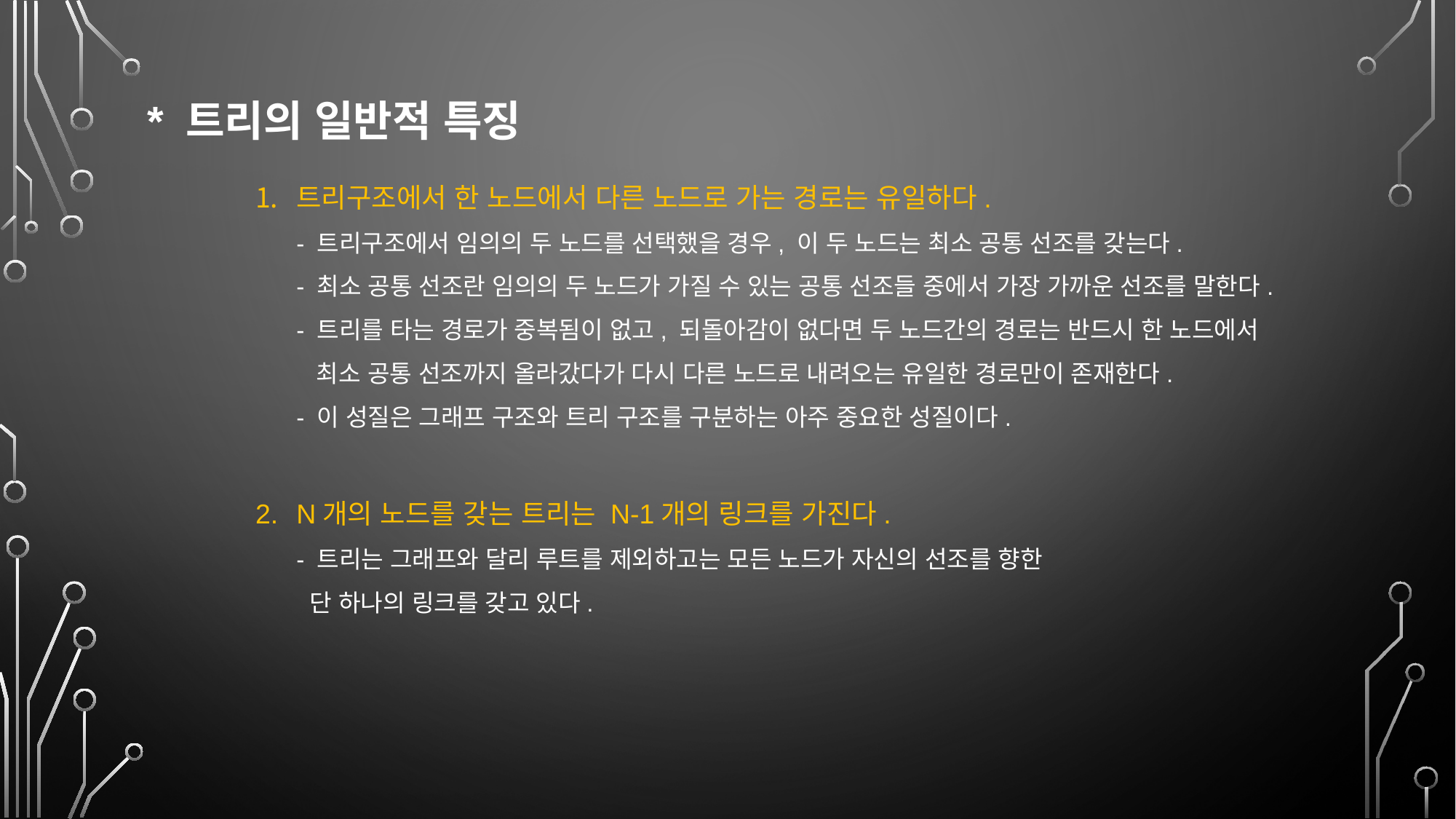

* 트리의 일반적 특징
트리구조에서 한 노드에서 다른 노드로 가는 경로는 유일하다.
- 트리구조에서 임의의 두 노드를 선택했을 경우, 이 두 노드는 최소 공통 선조를 갖는다.
- 최소 공통 선조란 임의의 두 노드가 가질 수 있는 공통 선조들 중에서 가장 가까운 선조를 말한다.
- 트리를 타는 경로가 중복됨이 없고, 되돌아감이 없다면 두 노드간의 경로는 반드시 한 노드에서
   최소 공통 선조까지 올라갔다가 다시 다른 노드로 내려오는 유일한 경로만이 존재한다.
- 이 성질은 그래프 구조와 트리 구조를 구분하는 아주 중요한 성질이다.

N개의 노드를 갖는 트리는 N-1개의 링크를 가진다.
- 트리는 그래프와 달리 루트를 제외하고는 모든 노드가 자신의 선조를 향한
  단 하나의 링크를 갖고 있다.